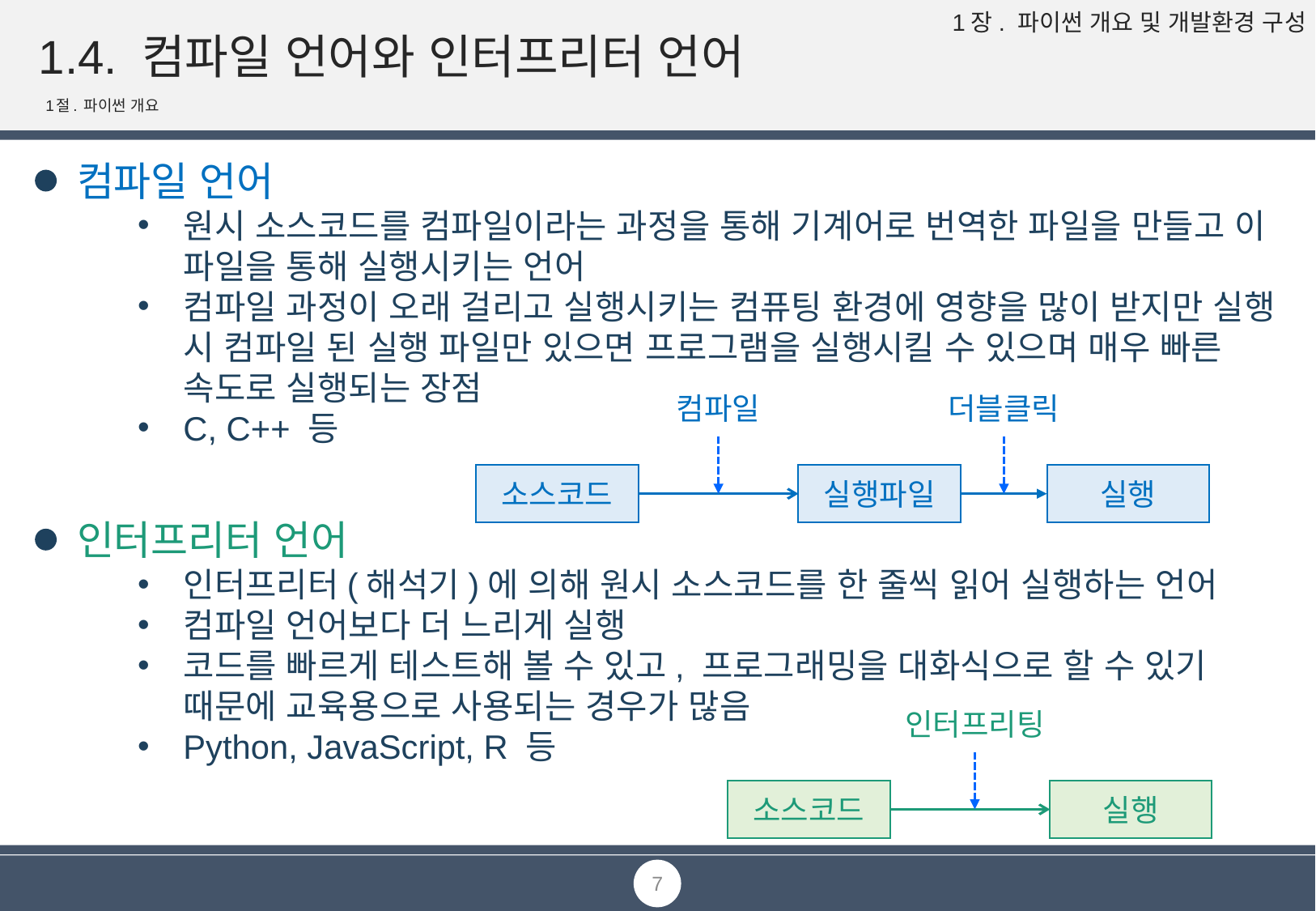

# 1.4. 컴파일 언어와 인터프리터 언어
1절. 파이썬 개요
컴파일 언어
원시 소스코드를 컴파일이라는 과정을 통해 기계어로 번역한 파일을 만들고 이 파일을 통해 실행시키는 언어
컴파일 과정이 오래 걸리고 실행시키는 컴퓨팅 환경에 영향을 많이 받지만 실행 시 컴파일 된 실행 파일만 있으면 프로그램을 실행시킬 수 있으며 매우 빠른 속도로 실행되는 장점
C, C++ 등

컴파일
더블클릭
소스코드
실행파일
실행
인터프리터 언어
인터프리터(해석기)에 의해 원시 소스코드를 한 줄씩 읽어 실행하는 언어
컴파일 언어보다 더 느리게 실행
코드를 빠르게 테스트해 볼 수 있고, 프로그래밍을 대화식으로 할 수 있기 때문에 교육용으로 사용되는 경우가 많음
Python, JavaScript, R 등

인터프리팅
소스코드
실행
7